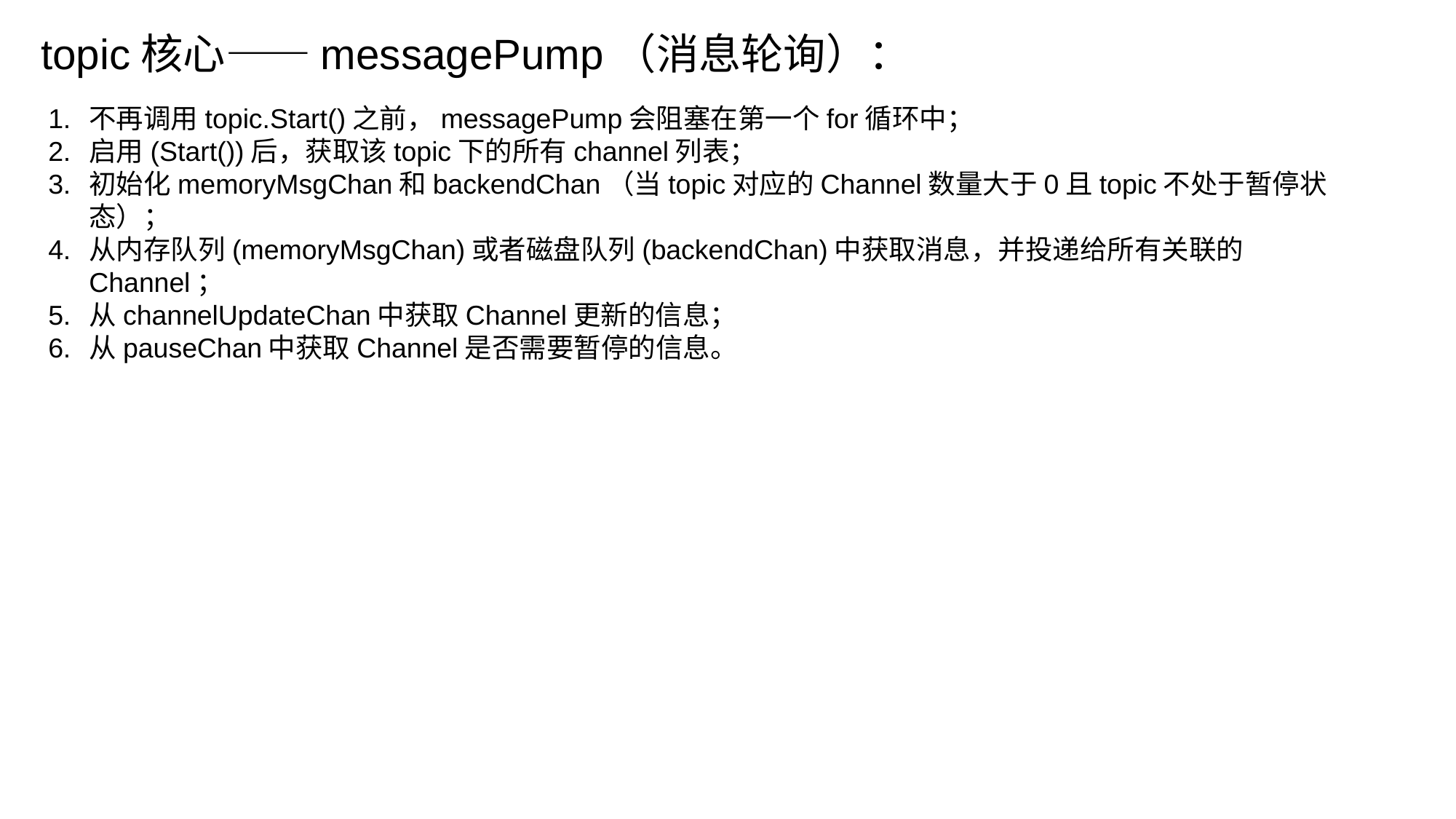

topic核心——messagePump（消息轮询）：
不再调用topic.Start()之前，messagePump会阻塞在第一个for循环中；
启用(Start())后，获取该topic下的所有channel列表；
初始化memoryMsgChan和backendChan（当topic对应的Channel数量大于0且topic不处于暂停状态）；
从内存队列(memoryMsgChan)或者磁盘队列(backendChan)中获取消息，并投递给所有关联的Channel；
从channelUpdateChan中获取Channel更新的信息；
从pauseChan中获取Channel是否需要暂停的信息。